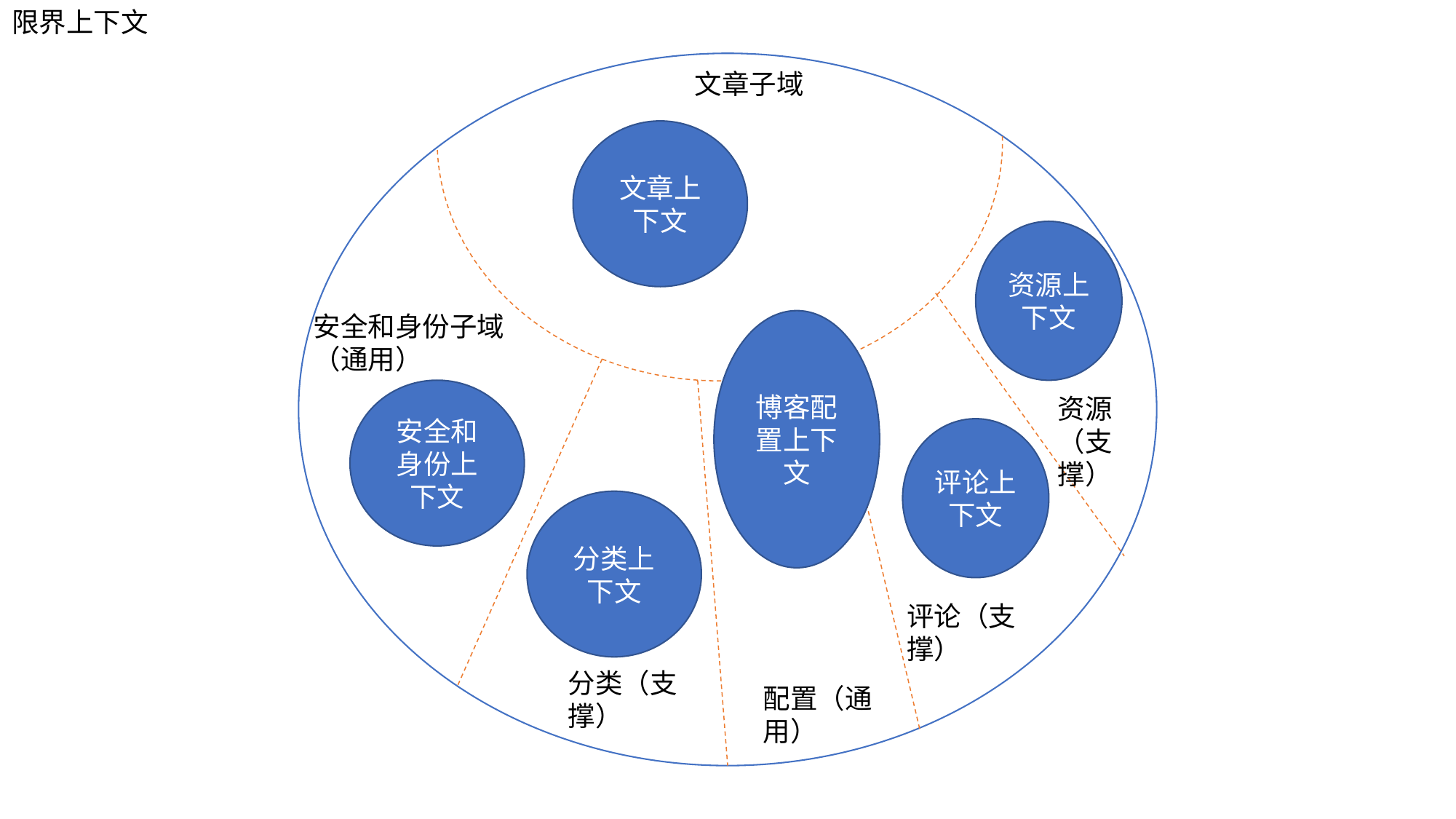

限界上下文

文章子域
文章上下文
资源上下文
安全和身份子域（通用）
博客配置上下文
安全和身份上下文
资源（支撑）
评论上下文
分类上下文
评论（支撑）
分类（支撑）
配置（通用）